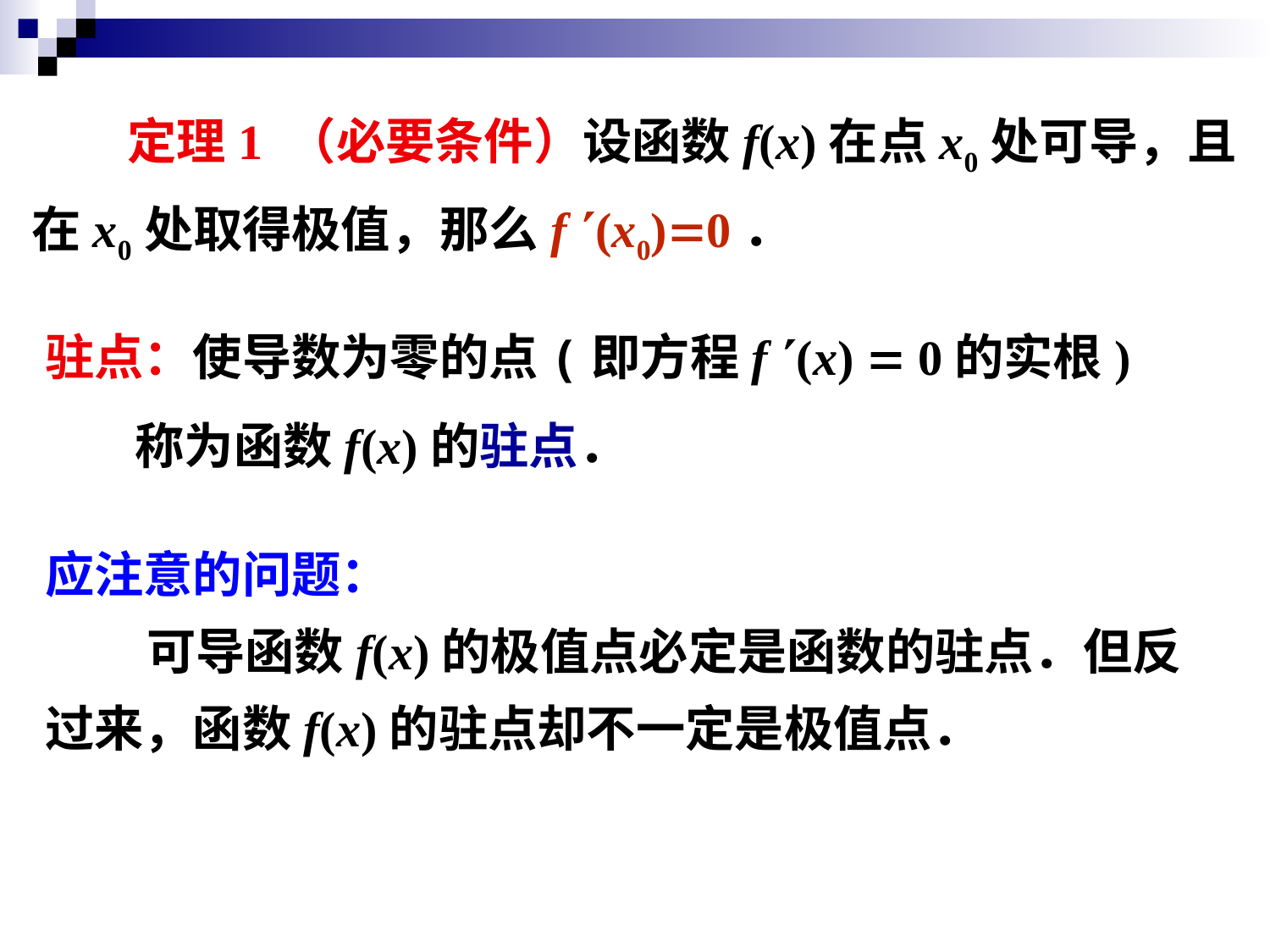

定理1 （必要条件）设函数f(x)在点x0处可导，且在x0处取得极值，那么f ′(x0)=0．
驻点：使导数为零的点(即方程f ′(x) = 0的实根)
       称为函数f(x)的驻点．
应注意的问题：
        可导函数f(x)的极值点必定是函数的驻点．但反过来，函数f(x)的驻点却不一定是极值点．